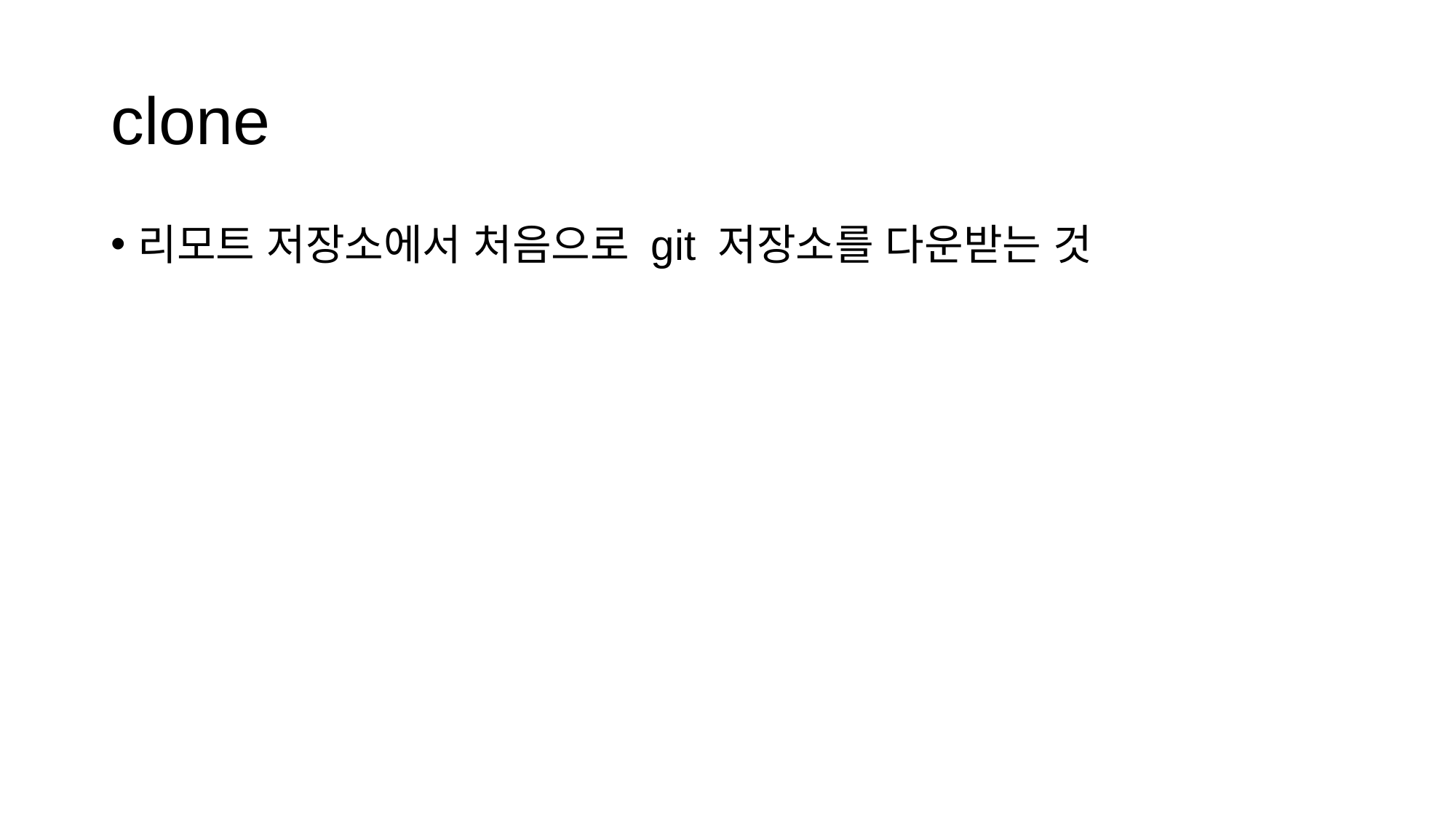

# clone
리모트 저장소에서 처음으로 git 저장소를 다운받는 것